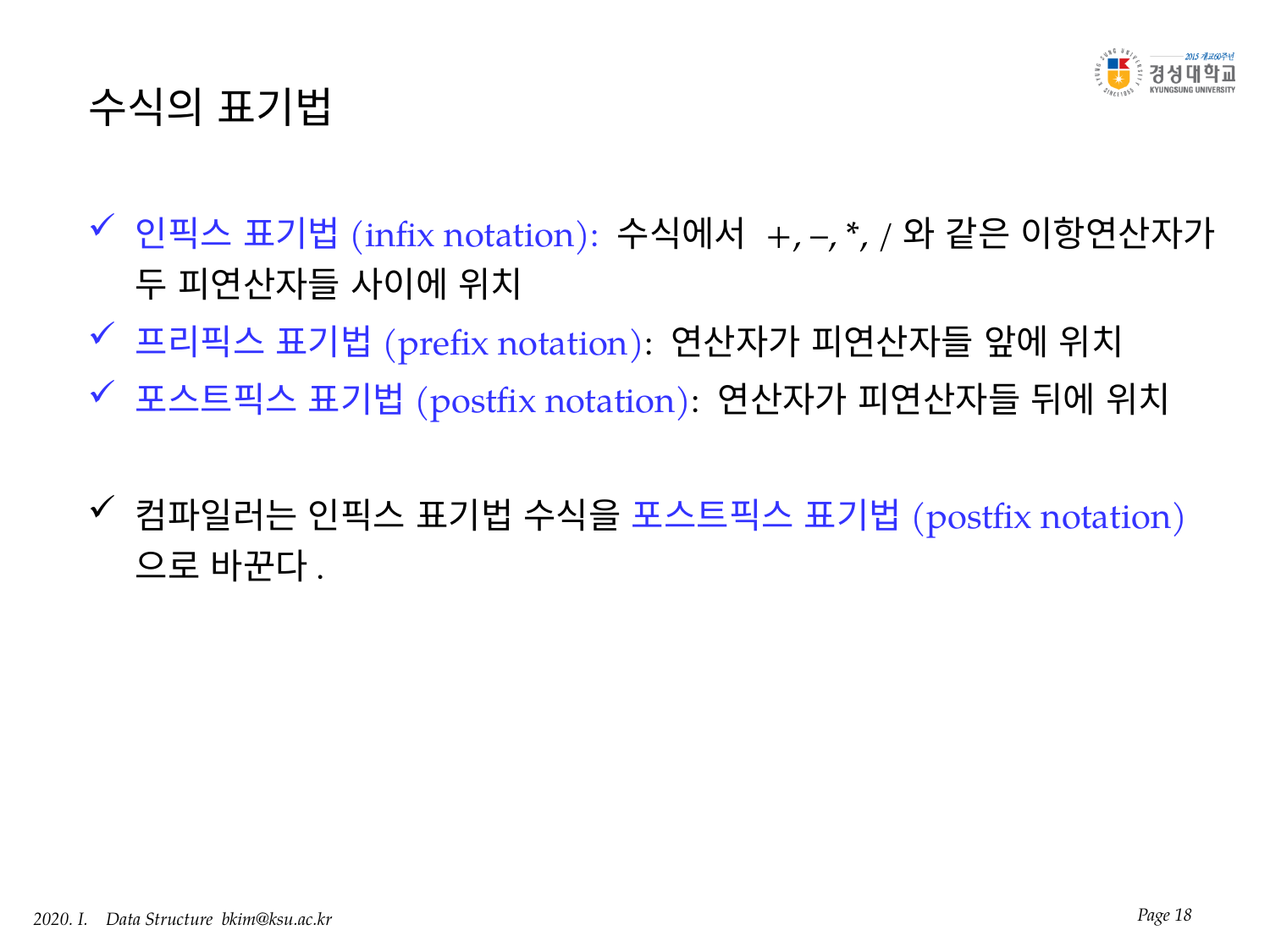

# 수식의 표기법
인픽스 표기법(infix notation): 수식에서 +, –, *, /와 같은 이항연산자가 두 피연산자들 사이에 위치
프리픽스 표기법(prefix notation): 연산자가 피연산자들 앞에 위치
포스트픽스 표기법(postfix notation): 연산자가 피연산자들 뒤에 위치

컴파일러는 인픽스 표기법 수식을 포스트픽스 표기법(postfix notation)으로 바꾼다.
Page 18